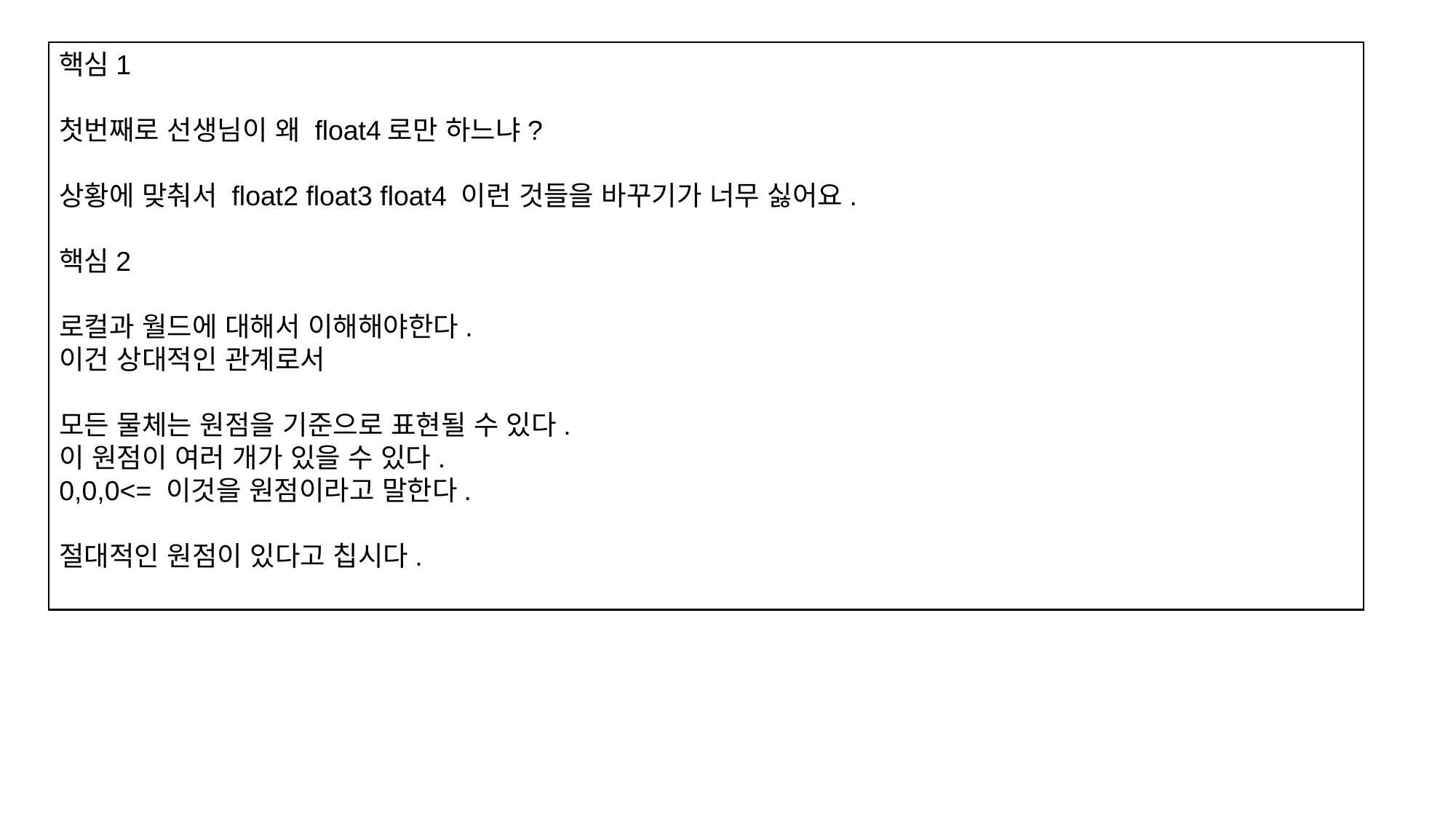

핵심1

첫번째로 선생님이 왜 float4로만 하느냐?

상황에 맞춰서 float2 float3 float4 이런 것들을 바꾸기가 너무 싫어요.

핵심2

로컬과 월드에 대해서 이해해야한다.
이건 상대적인 관계로서

모든 물체는 원점을 기준으로 표현될 수 있다.
이 원점이 여러 개가 있을 수 있다.
0,0,0<= 이것을 원점이라고 말한다.

절대적인 원점이 있다고 칩시다.